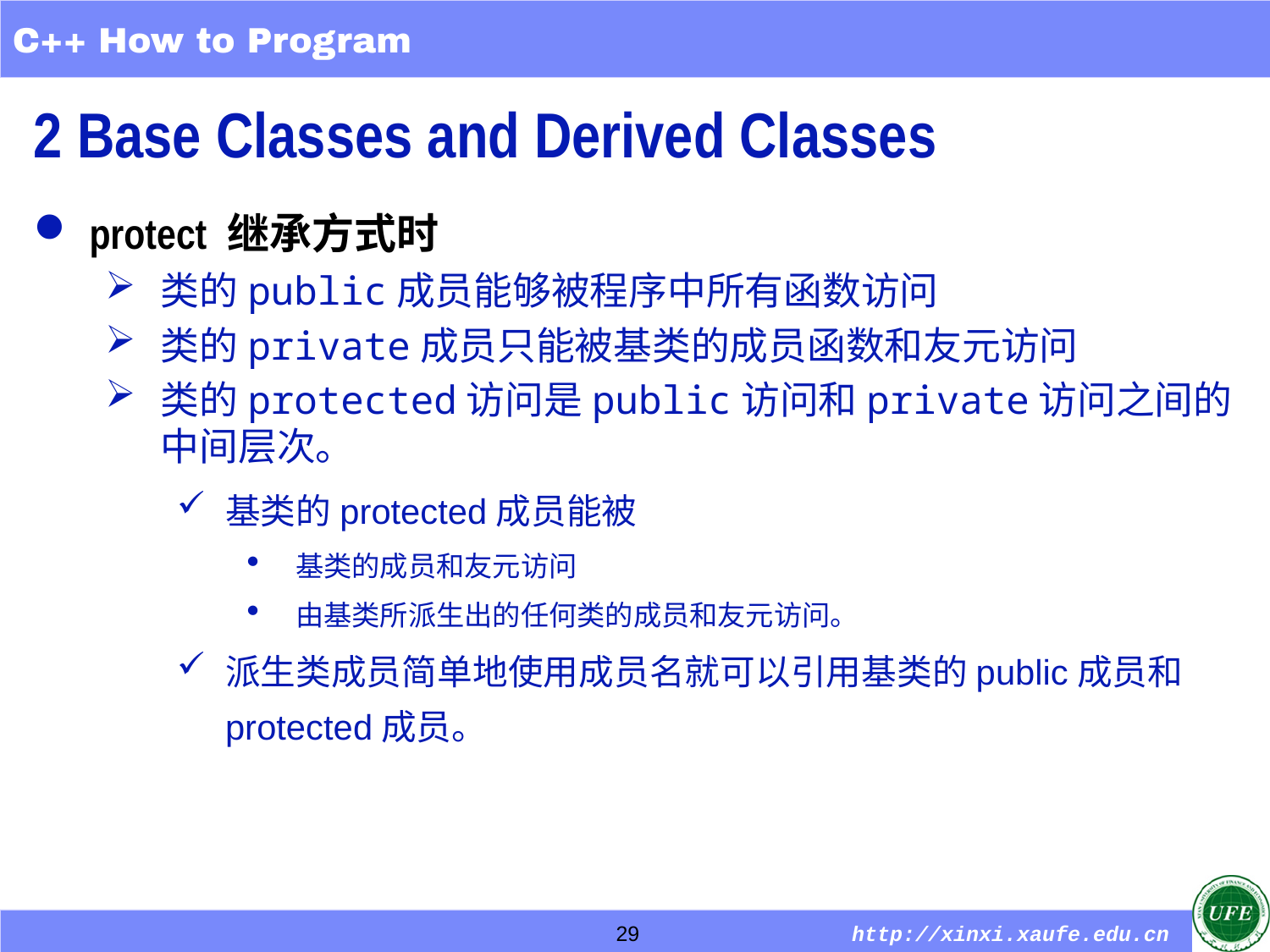

2 Base Classes and Derived Classes
protect 继承方式时
类的public成员能够被程序中所有函数访问
类的private成员只能被基类的成员函数和友元访问
类的protected访问是public访问和private访问之间的中间层次。
基类的protected成员能被
基类的成员和友元访问
由基类所派生出的任何类的成员和友元访问。
派生类成员简单地使用成员名就可以引用基类的public成员和protected成员。
29